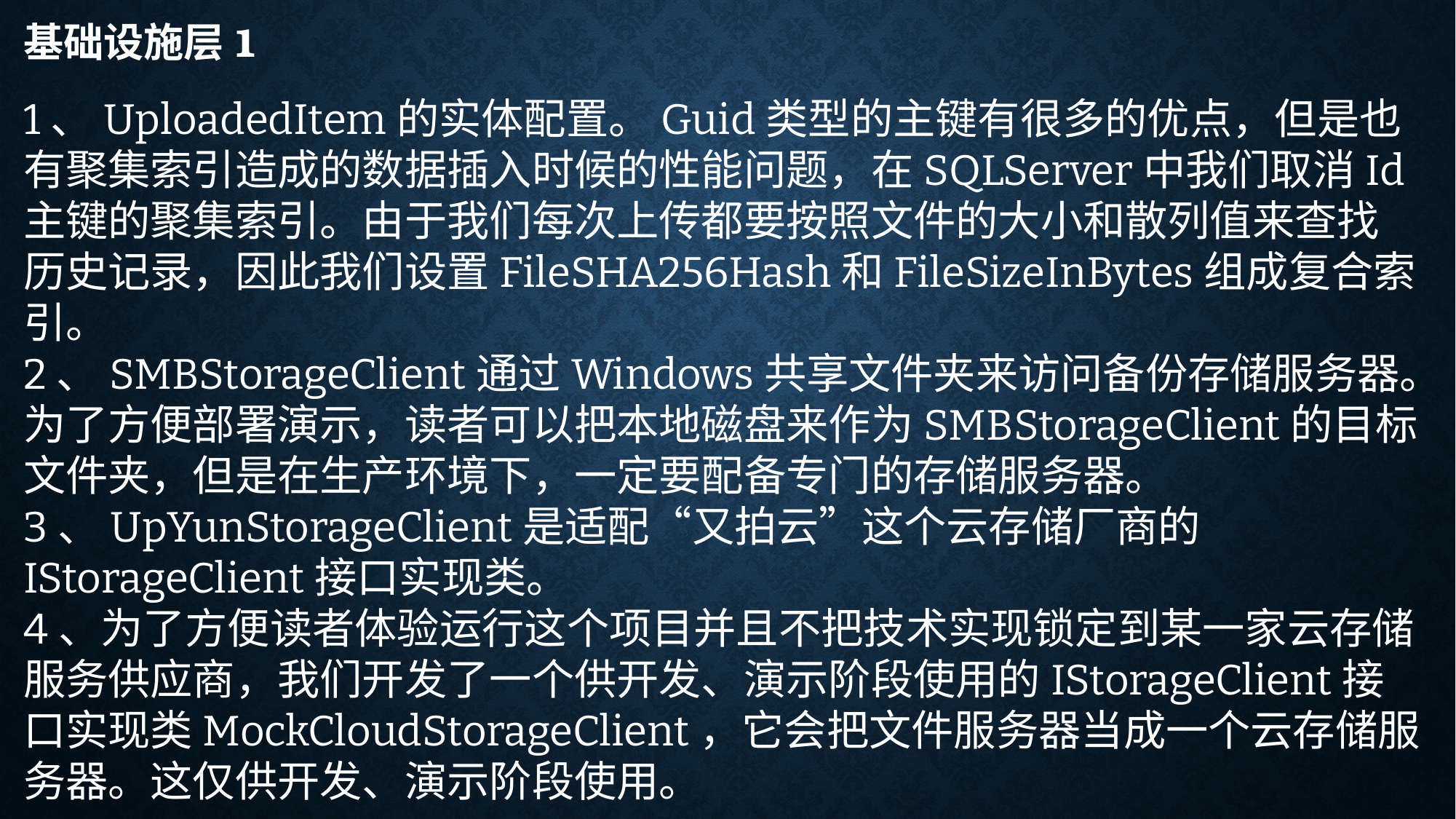

# 基础设施层1
1、UploadedItem的实体配置。Guid类型的主键有很多的优点，但是也有聚集索引造成的数据插入时候的性能问题，在SQLServer中我们取消Id主键的聚集索引。由于我们每次上传都要按照文件的大小和散列值来查找历史记录，因此我们设置FileSHA256Hash和FileSizeInBytes组成复合索引。
2、SMBStorageClient通过Windows共享文件夹来访问备份存储服务器。为了方便部署演示，读者可以把本地磁盘来作为SMBStorageClient的目标文件夹，但是在生产环境下，一定要配备专门的存储服务器。
3、UpYunStorageClient是适配“又拍云”这个云存储厂商的IStorageClient接口实现类。
4、为了方便读者体验运行这个项目并且不把技术实现锁定到某一家云存储服务供应商，我们开发了一个供开发、演示阶段使用的IStorageClient接口实现类MockCloudStorageClient，它会把文件服务器当成一个云存储服务器。这仅供开发、演示阶段使用。